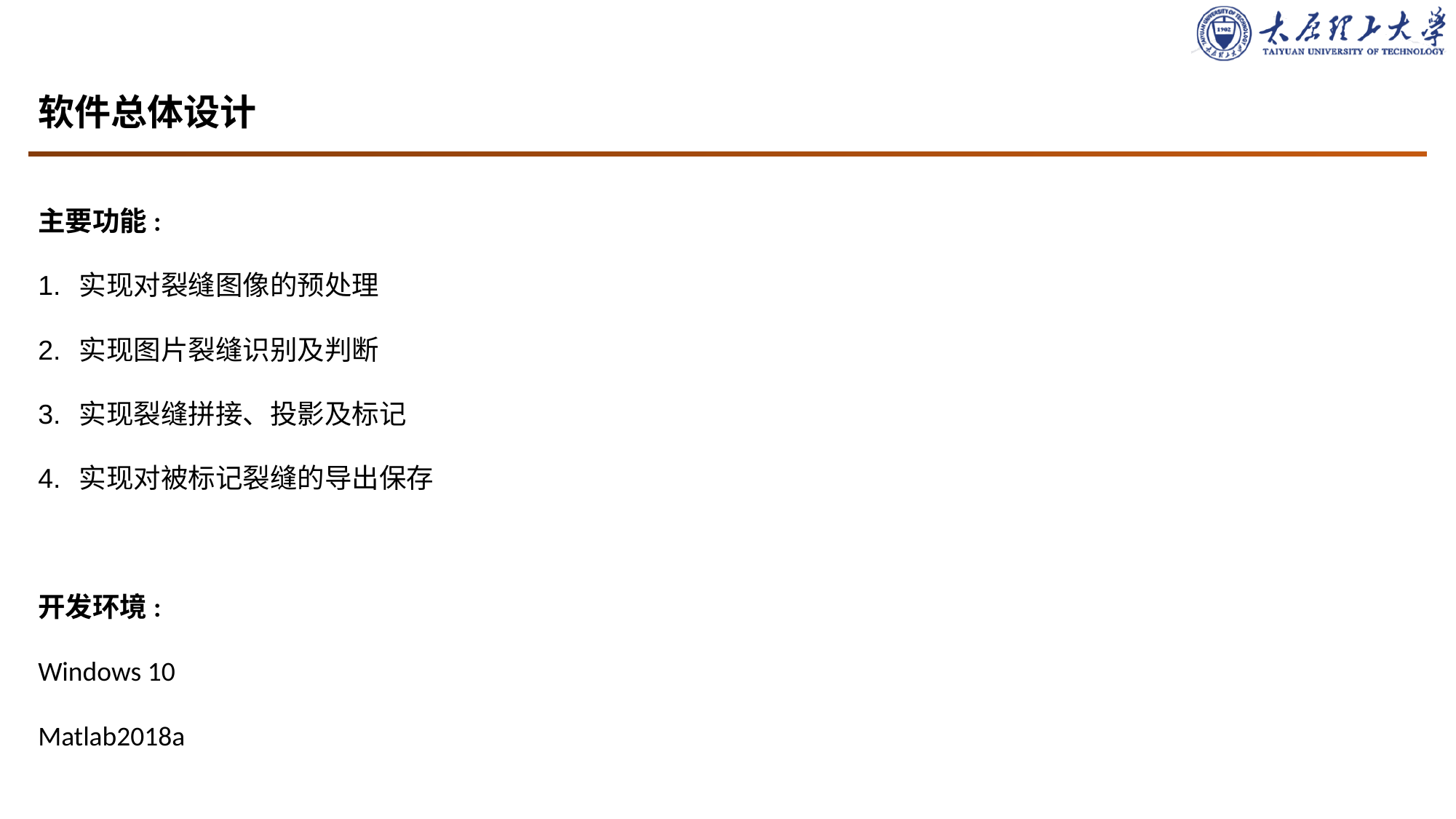

# 软件总体设计
主要功能:
实现对裂缝图像的预处理
实现图片裂缝识别及判断
实现裂缝拼接、投影及标记
实现对被标记裂缝的导出保存

开发环境:
Windows 10
Matlab2018a